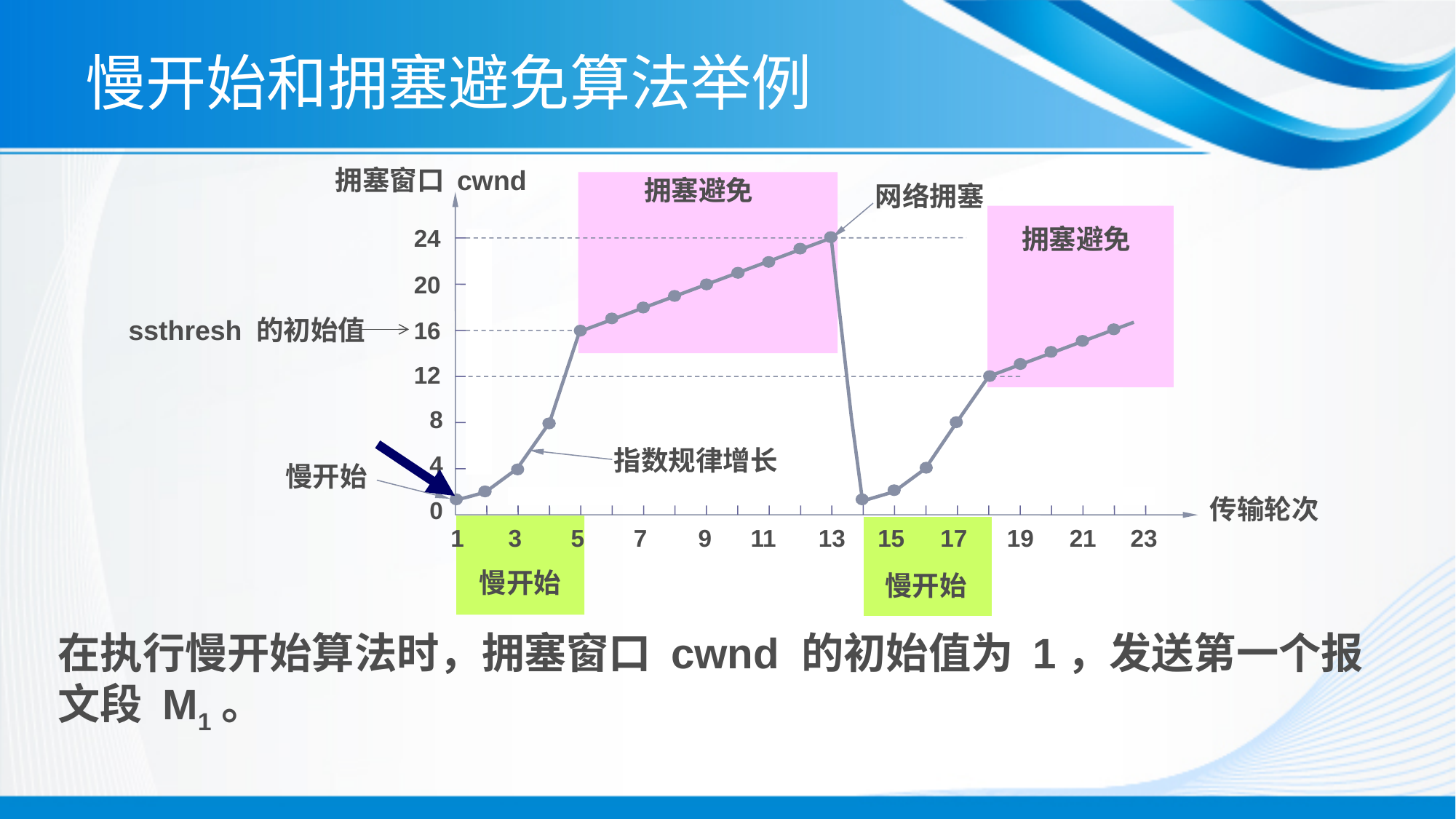

慢开始和拥塞避免算法举例
拥塞窗口 cwnd
拥塞避免

网络拥塞

拥塞避免
24

20

ssthresh 的初始值
16

12

8

指数规律增长
4

慢开始

传输轮次

0

1
3
5
7
9
11
13
15
17
19
21
23
慢开始
慢开始
在执行慢开始算法时，拥塞窗口 cwnd 的初始值为 1，发送第一个报文段 M1。